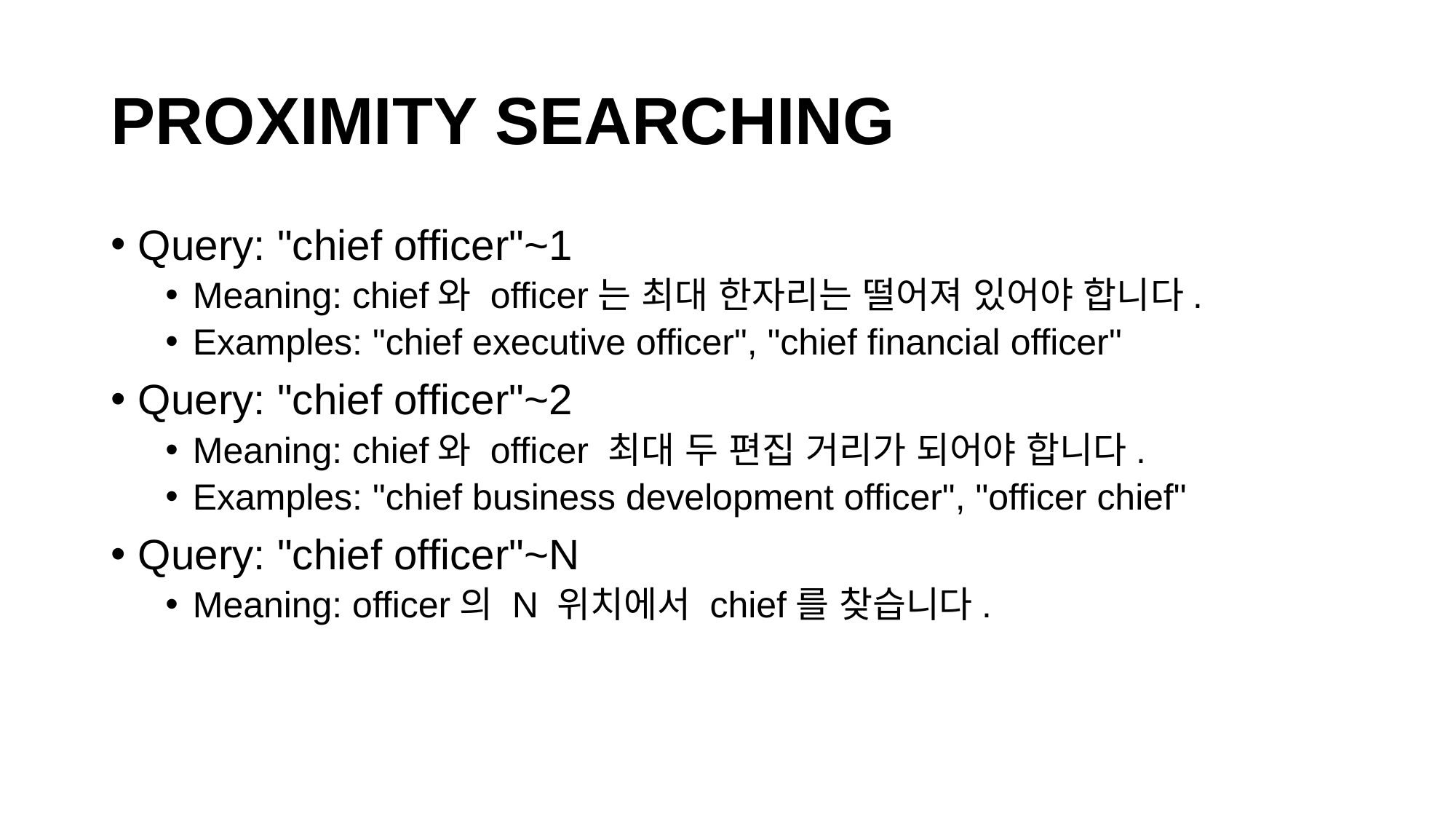

# PROXIMITY SEARCHING
Query: "chief officer"~1
Meaning: chief와 officer는 최대 한자리는 떨어져 있어야 합니다.
Examples: "chief executive officer", "chief financial officer"
Query: "chief officer"~2
Meaning: chief와 officer 최대 두 편집 거리가 되어야 합니다.
Examples: "chief business development officer", "officer chief"
Query: "chief officer"~N
Meaning: officer의 N 위치에서 chief를 찾습니다.